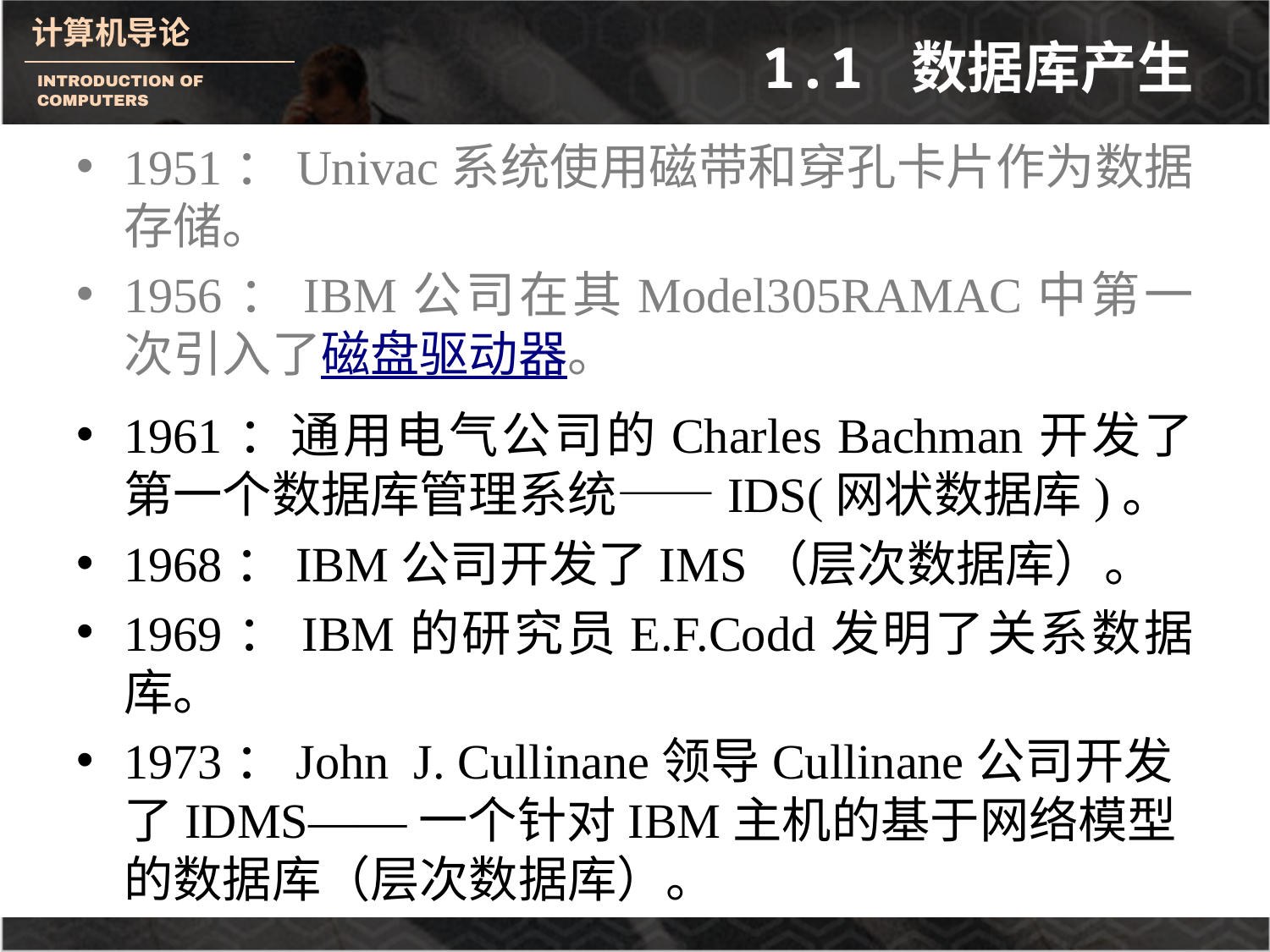

# 1.1 数据库产生
1951：Univac系统使用磁带和穿孔卡片作为数据存储。
1956：IBM公司在其Model305RAMAC中第一次引入了磁盘驱动器。
1961：通用电气公司的Charles Bachman开发了第一个数据库管理系统——IDS(网状数据库)。
1968：IBM公司开发了IMS（层次数据库）。
1969：IBM的研究员E.F.Codd发明了关系数据库。
1973：John  J. Cullinane领导Cullinane公司开发了IDMS——一个针对IBM主机的基于网络模型的数据库（层次数据库）。